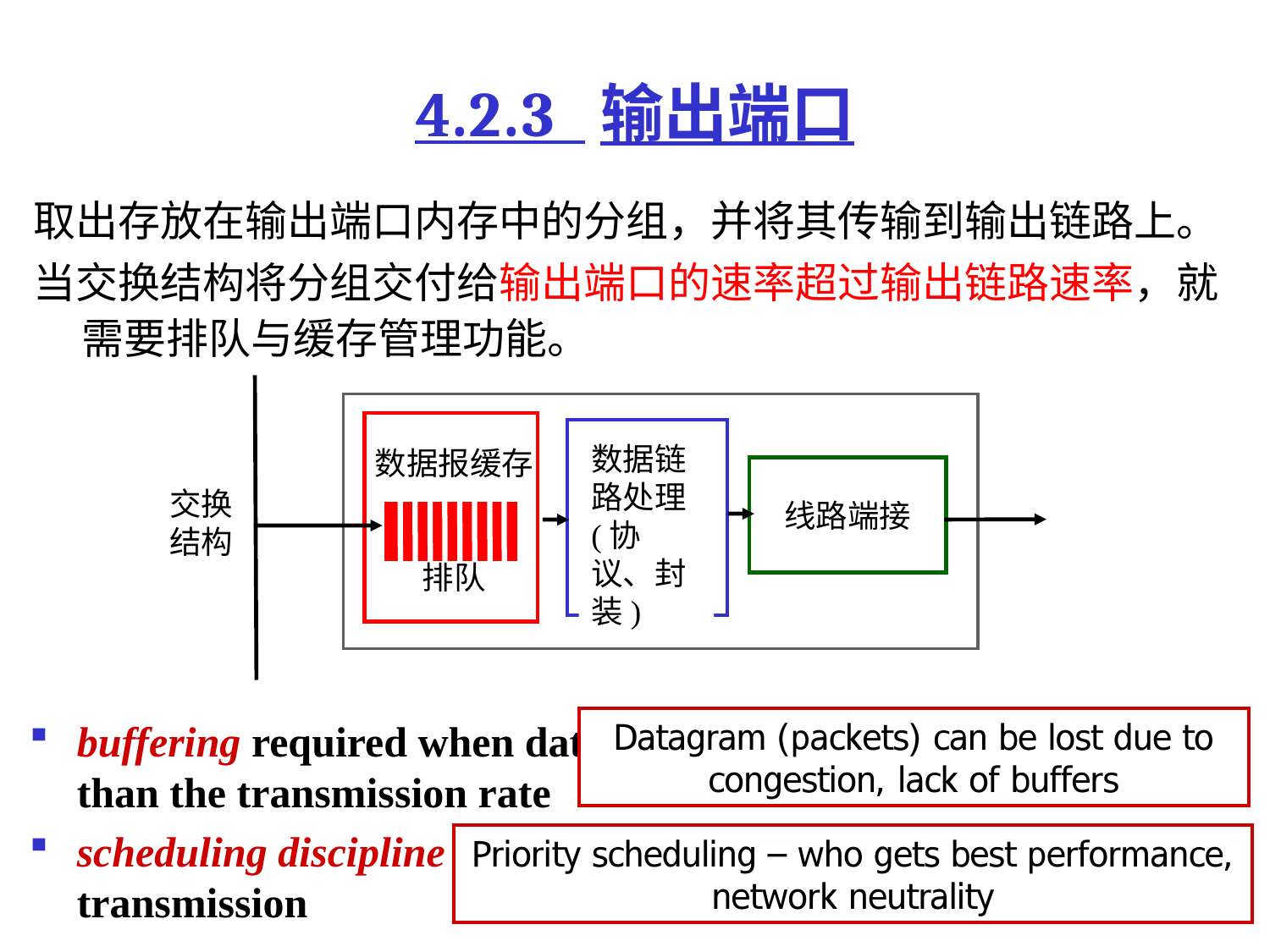

# 4.2.3  输出端口
取出存放在输出端口内存中的分组，并将其传输到输出链路上。
当交换结构将分组交付给输出端口的速率超过输出链路速率，就需要排队与缓存管理功能。

数据报缓存

排队

数据链路处理
(协议、封装)
线路端接
交换
结构

buffering required when datagrams arrive from fabric faster than the transmission rate
scheduling discipline chooses among queued datagrams for transmission
Datagram (packets) can be lost due to congestion, lack of buffers
Priority scheduling – who gets best performance, network neutrality